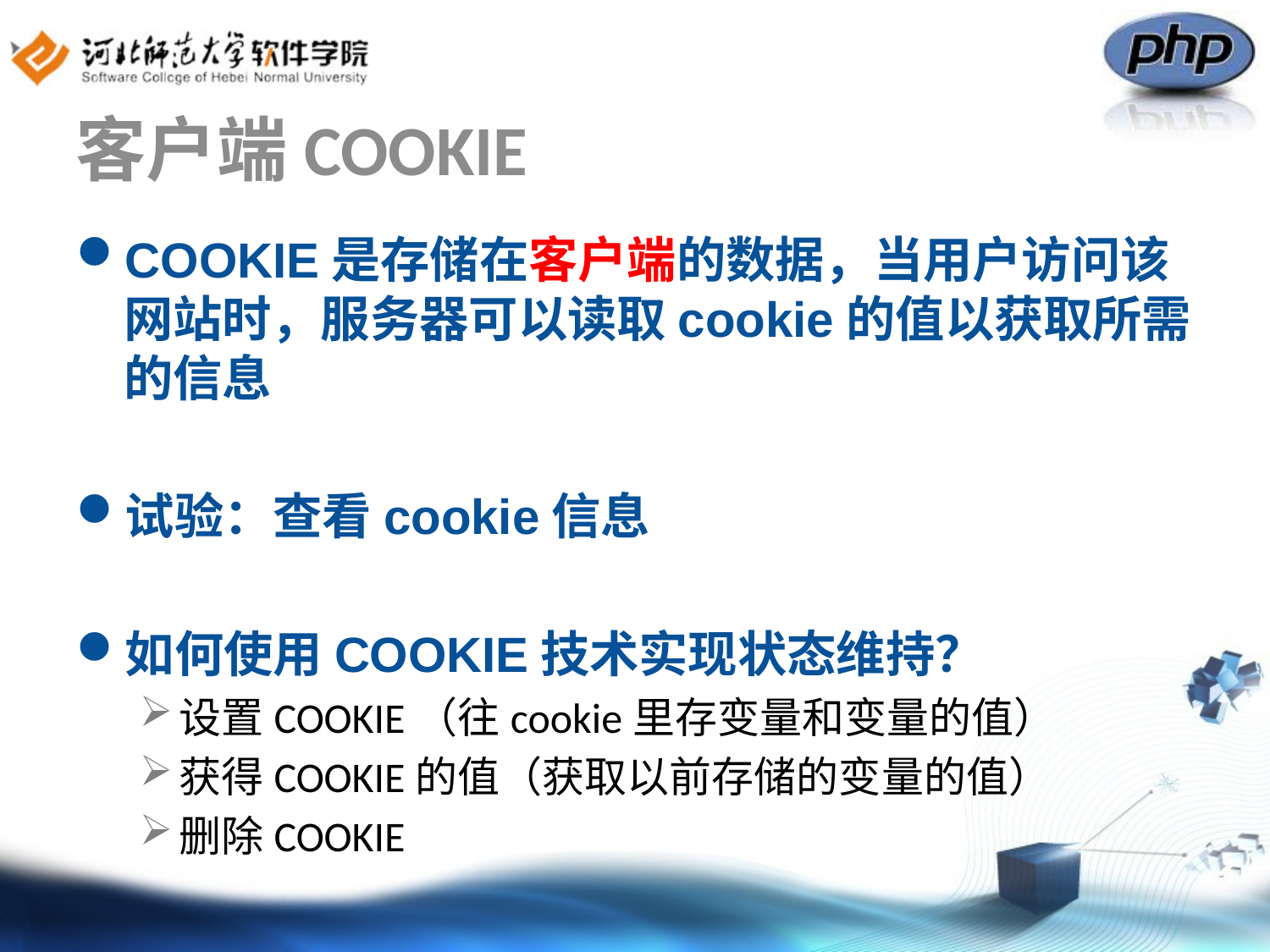

# 客户端COOKIE
COOKIE是存储在客户端的数据，当用户访问该网站时，服务器可以读取cookie的值以获取所需的信息

试验：查看cookie信息

如何使用COOKIE技术实现状态维持？
设置COOKIE（往cookie里存变量和变量的值）
获得COOKIE的值（获取以前存储的变量的值）
删除COOKIE